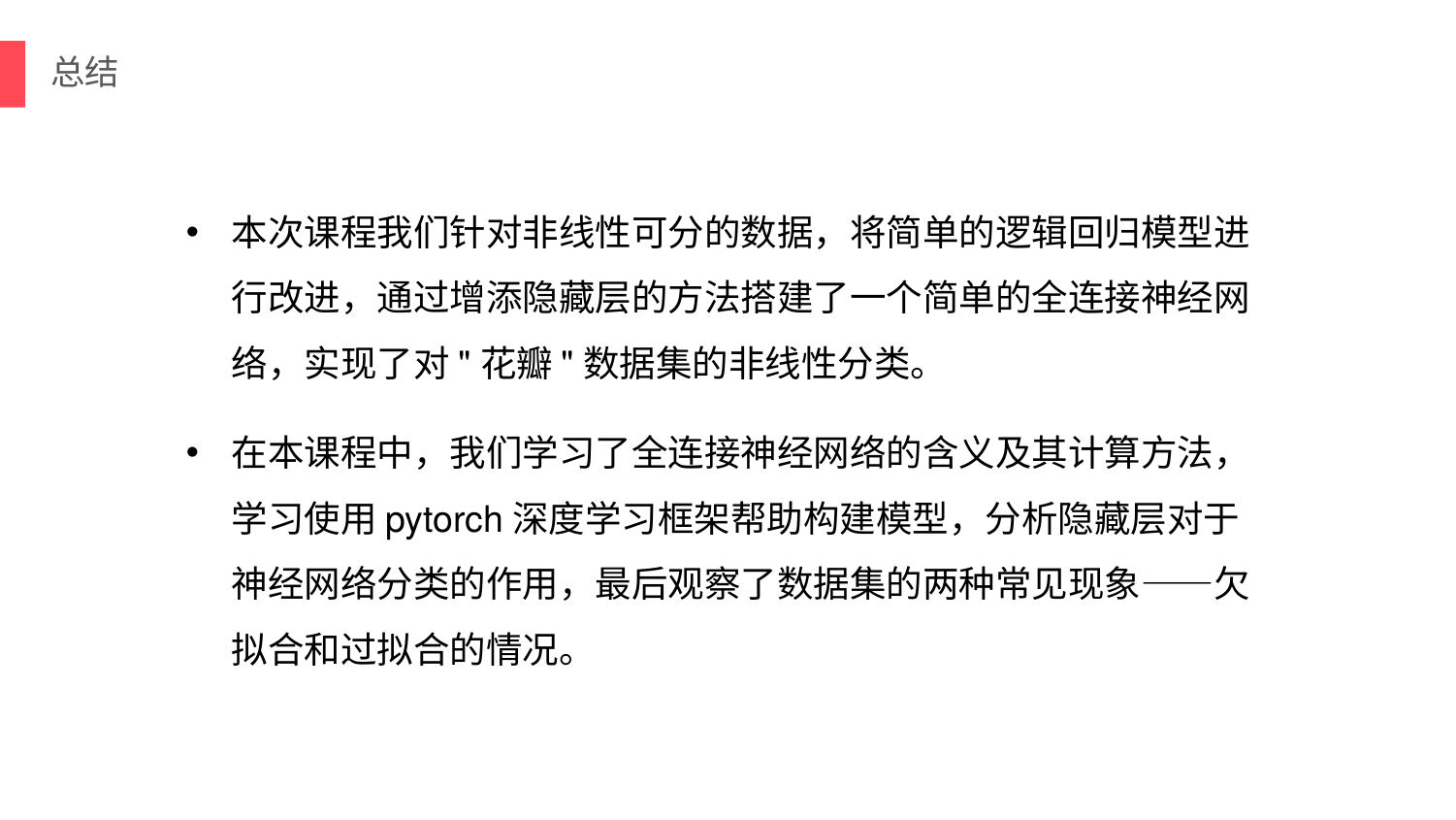

总结
本次课程我们针对非线性可分的数据，将简单的逻辑回归模型进行改进，通过增添隐藏层的方法搭建了一个简单的全连接神经网络，实现了对"花瓣"数据集的非线性分类。
在本课程中，我们学习了全连接神经网络的含义及其计算方法，学习使用pytorch深度学习框架帮助构建模型，分析隐藏层对于神经网络分类的作用，最后观察了数据集的两种常见现象——欠拟合和过拟合的情况。